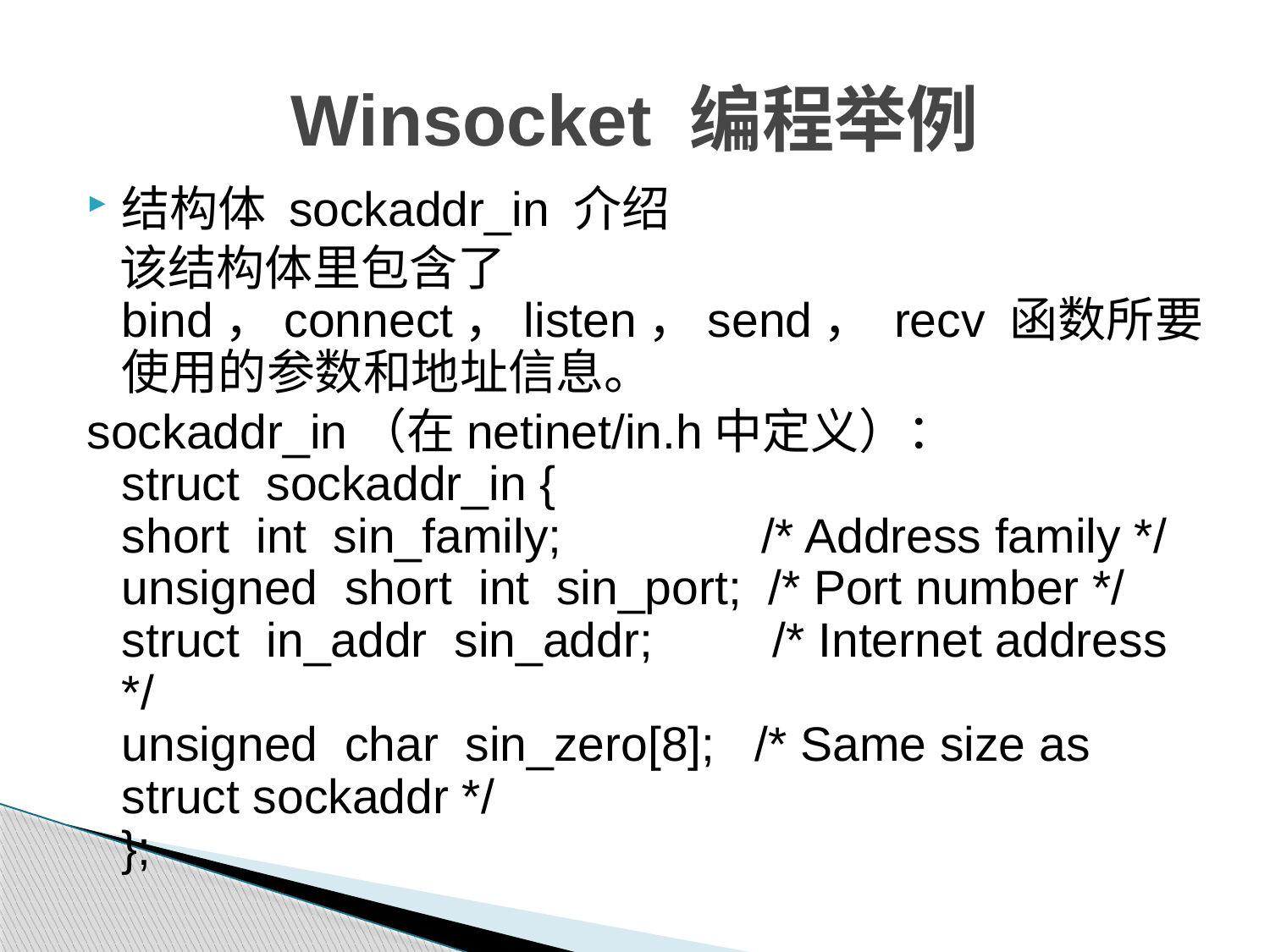

# Winsocket 编程举例
结构体 sockaddr_in 介绍
  该结构体里包含了 bind，connect，listen，send， recv 函数所要使用的参数和地址信息。
sockaddr_in（在netinet/in.h中定义）：
struct  sockaddr_in {
short  int  sin_family;               /* Address family */
unsigned  short  int  sin_port;  /* Port number */
struct  in_addr  sin_addr;         /* Internet address */
unsigned  char  sin_zero[8];   /* Same size as struct sockaddr */
};